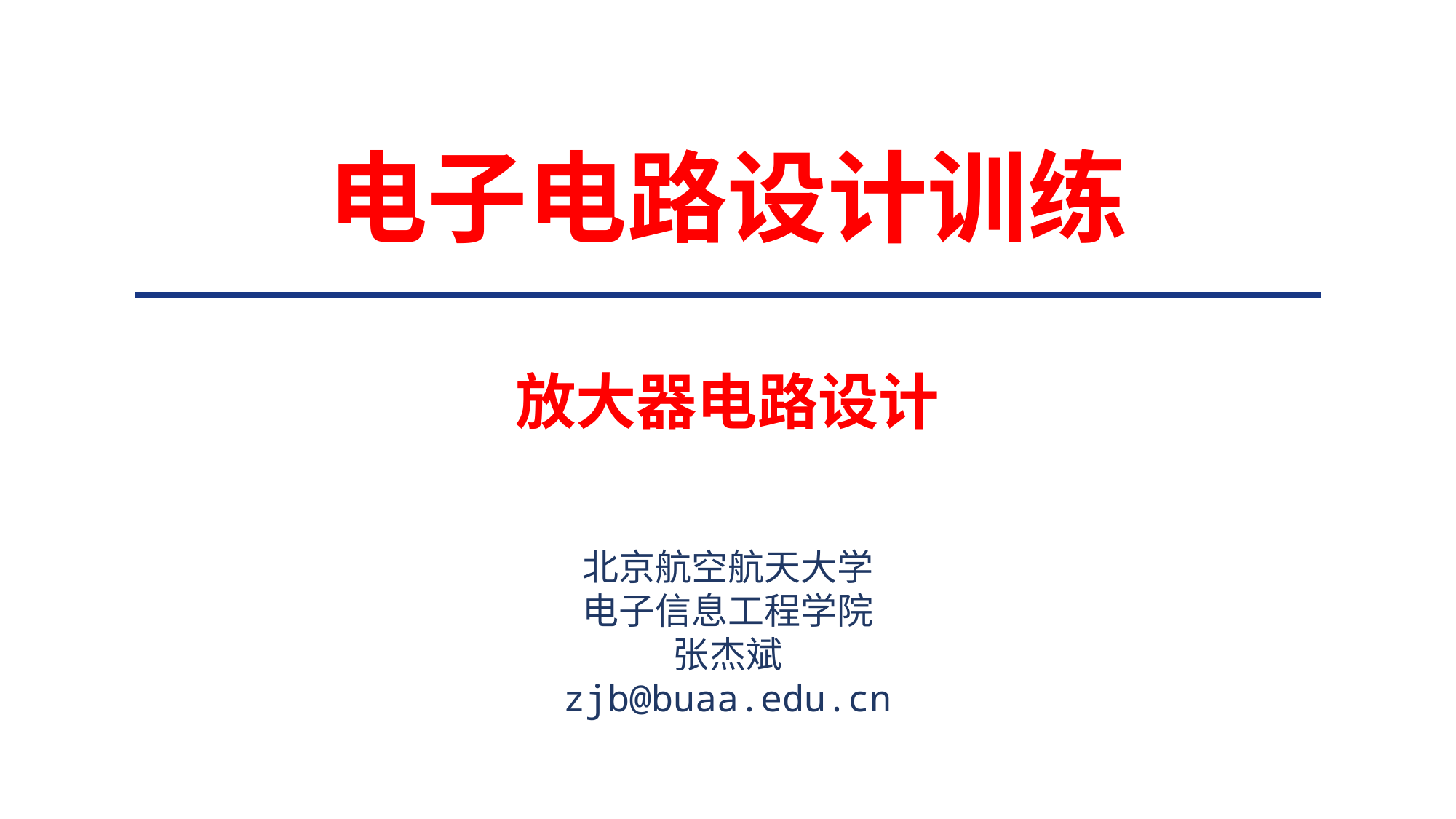

电子电路设计训练

放大器电路设计
北京航空航天大学
电子信息工程学院
张杰斌
zjb@buaa.edu.cn